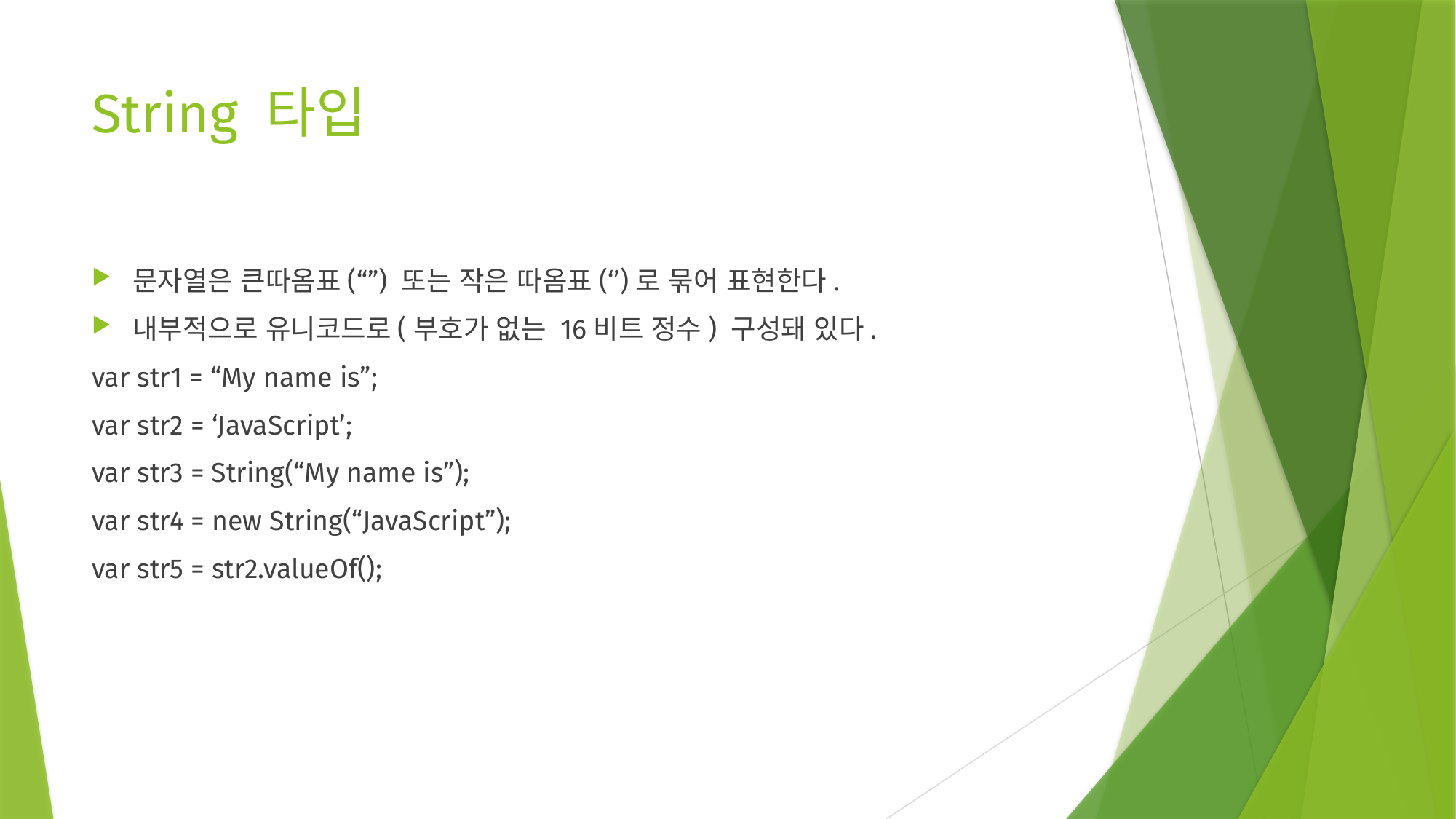

# String 타입
문자열은 큰따옴표(“”) 또는 작은 따옴표(‘’)로 묶어 표현한다.
내부적으로 유니코드로(부호가 없는 16비트 정수) 구성돼 있다.
var str1 = “My name is”;
var str2 = ‘JavaScript’;
var str3 = String(“My name is”);
var str4 = new String(“JavaScript”);
var str5 = str2.valueOf();